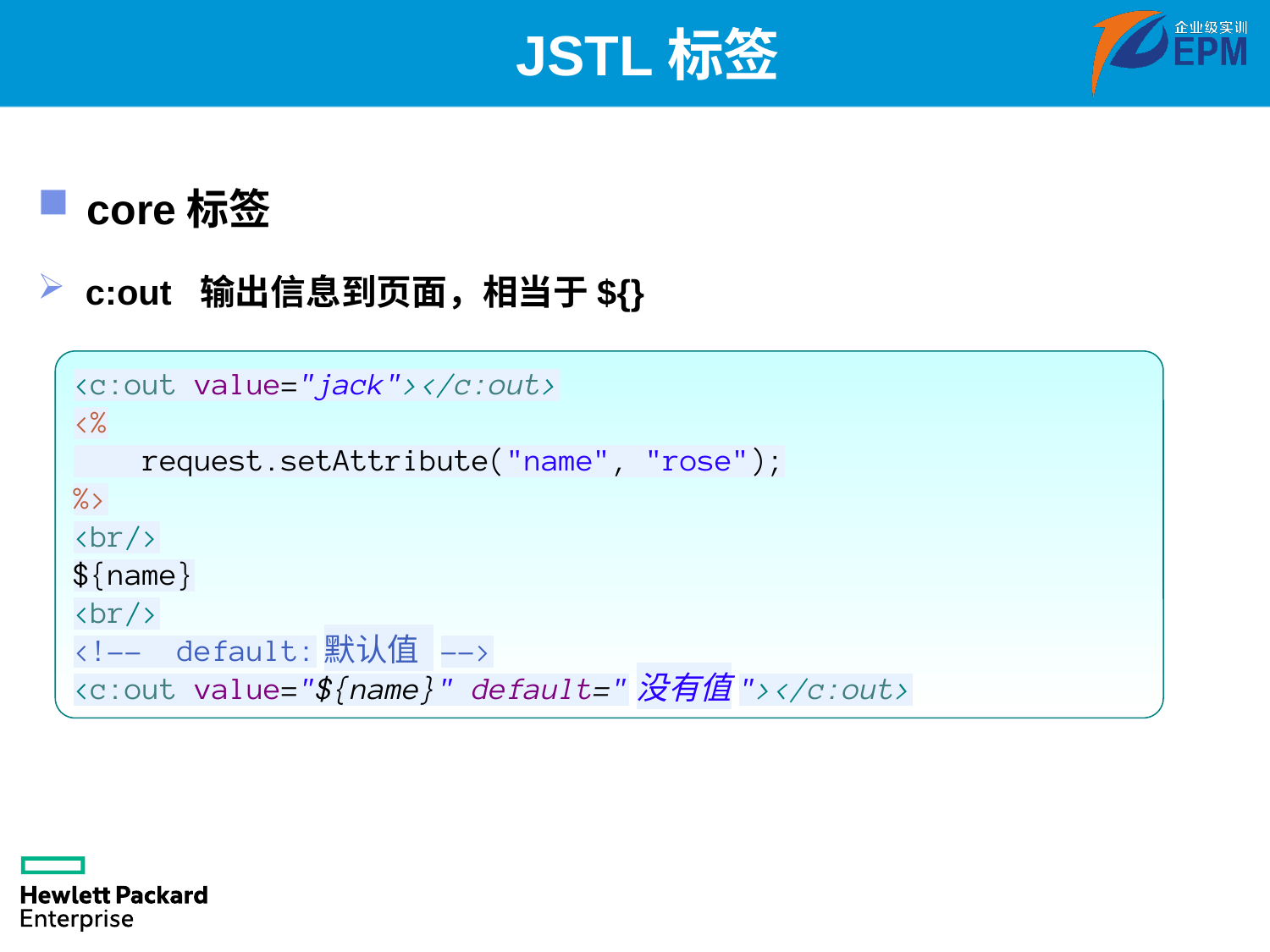

# JSTL标签
core标签
c:out  输出信息到页面，相当于${}
<c:out value="jack"></c:out>
<%
    request.setAttribute("name", "rose");
%>
<br/>
${name}
<br/>
<!--  default:默认值  -->
<c:out value="${name}" default="没有值"></c:out>